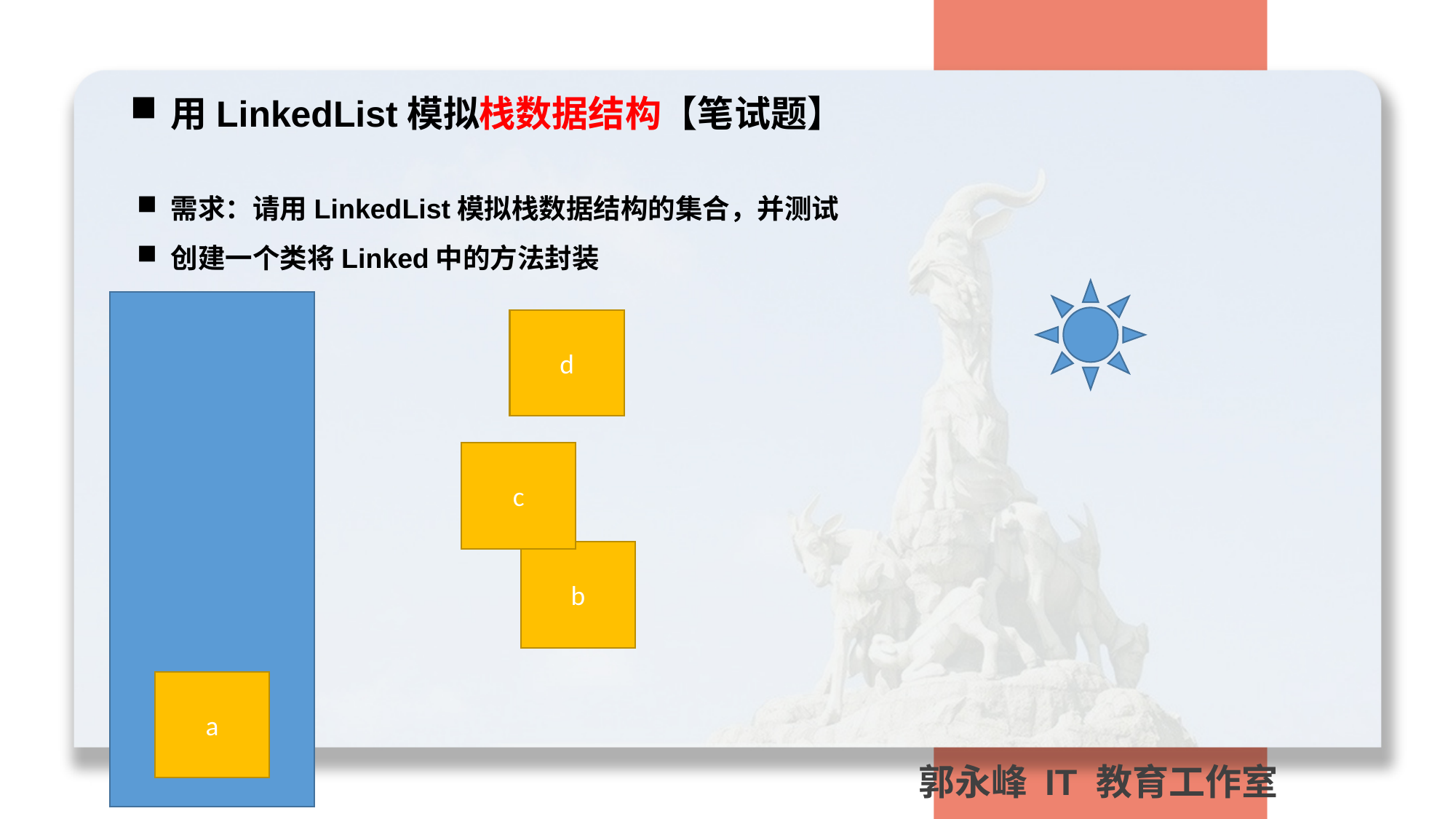

用LinkedList模拟栈数据结构【笔试题】
需求：请用LinkedList模拟栈数据结构的集合，并测试
创建一个类将Linked中的方法封装

d
c
b
a